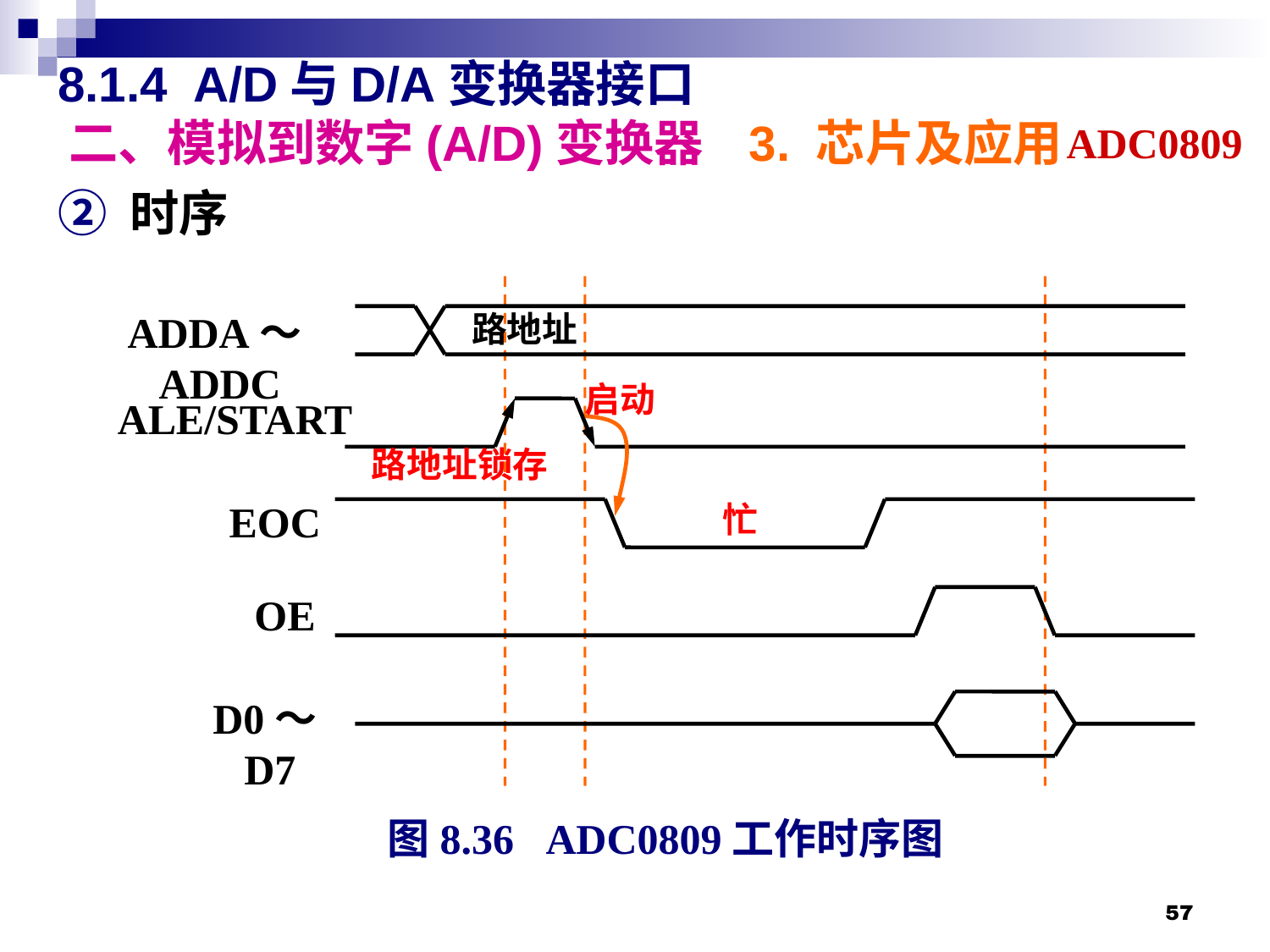

# 8.1.4  A/D与D/A变换器接口 二、模拟到数字(A/D)变换器   3. 芯片及应用
ADC0809
② 时序

ADDA～ADDC
路地址

启动
ALE/START

路地址锁存

EOC
忙

OE

D0～D7

图8.36   ADC0809工作时序图
57